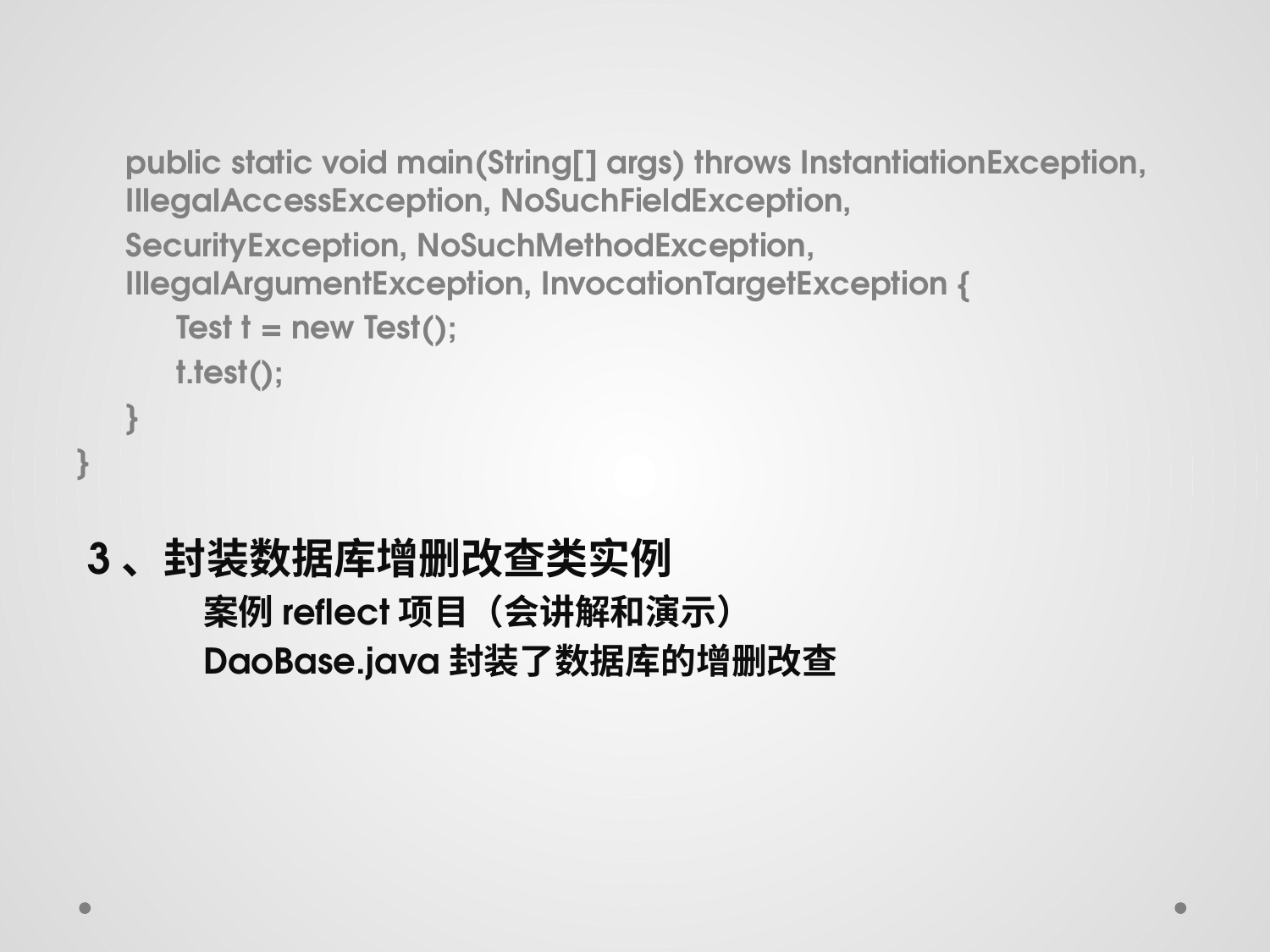

public static void main(String[] args) throws InstantiationException, IllegalAccessException, NoSuchFieldException,
SecurityException, NoSuchMethodException, IllegalArgumentException, InvocationTargetException {
Test t = new Test();
t.test();
}
}

 3、封装数据库增删改查类实例
	案例reflect项目（会讲解和演示）
	DaoBase.java封装了数据库的增删改查